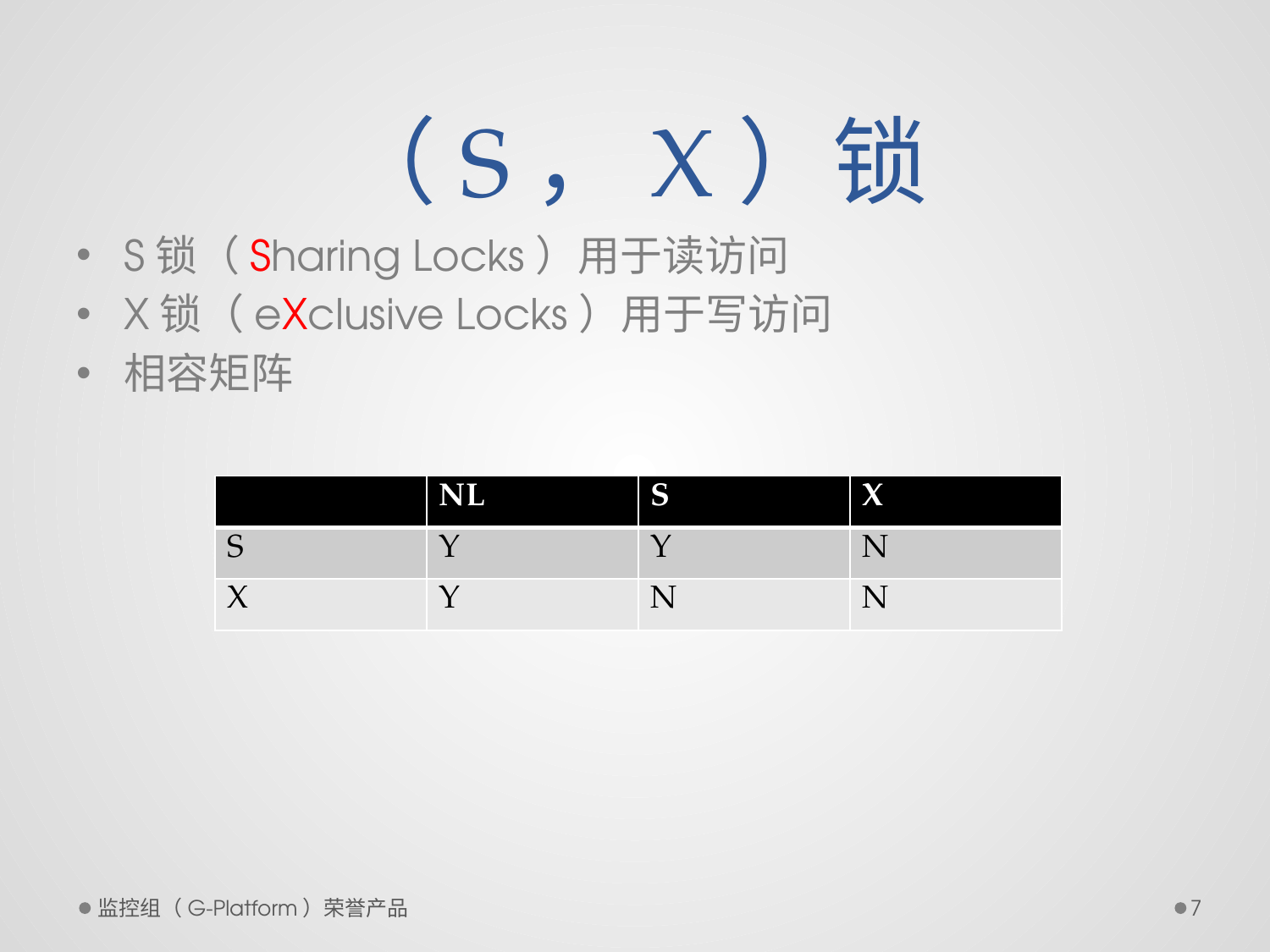

# （S，X）锁
S锁（Sharing Locks）用于读访问
X锁（eXclusive Locks）用于写访问
相容矩阵
|  | NL | S | X |
| --- | --- | --- | --- |
| S | Y | Y | N |
| X | Y | N | N |
监控组（G-Platform）荣誉产品
7